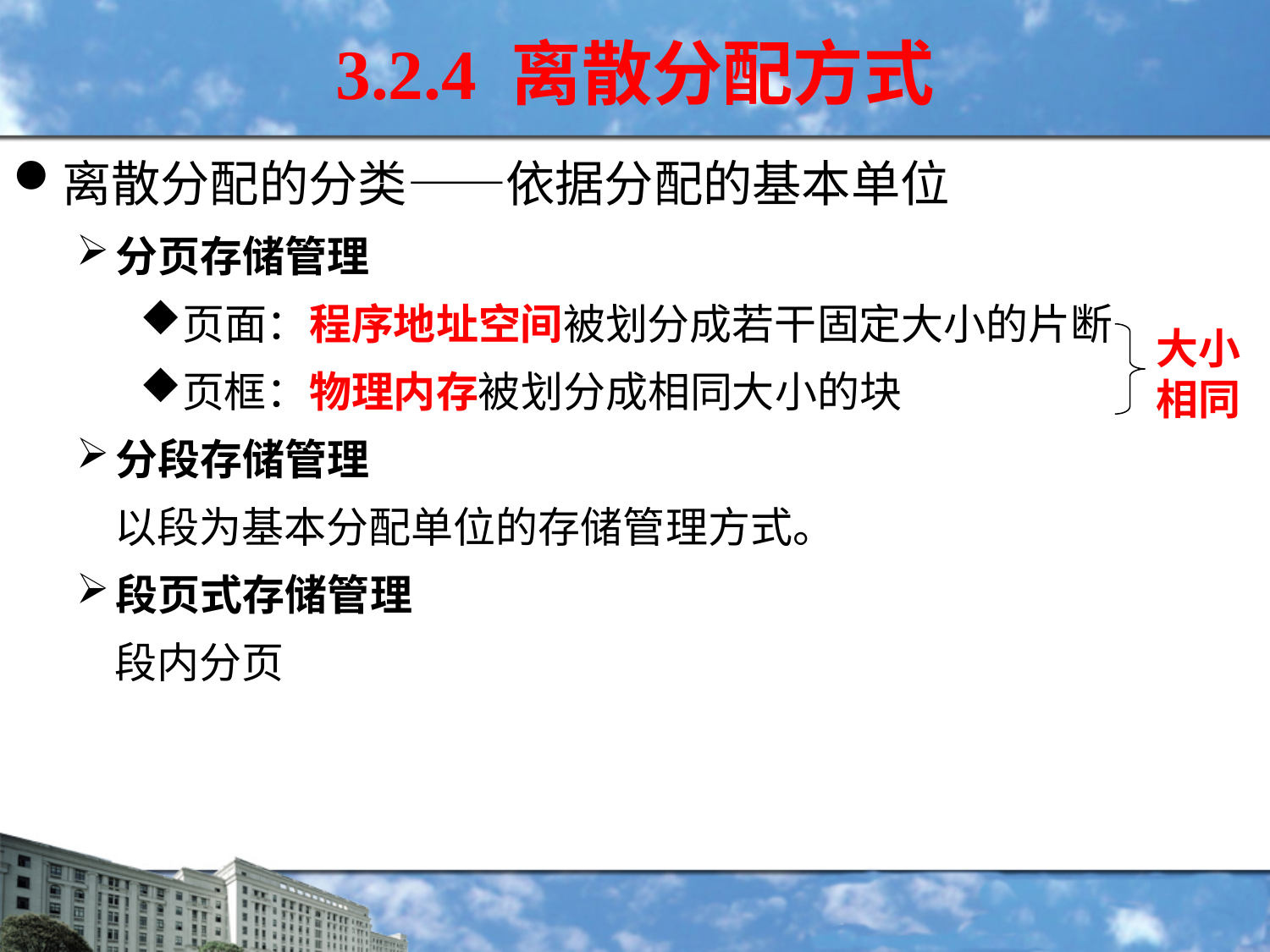

3.2.4 离散分配方式
离散分配的分类——依据分配的基本单位
分页存储管理
页面：程序地址空间被划分成若干固定大小的片断
页框：物理内存被划分成相同大小的块
分段存储管理
   以段为基本分配单位的存储管理方式。
段页式存储管理
   段内分页
大小相同